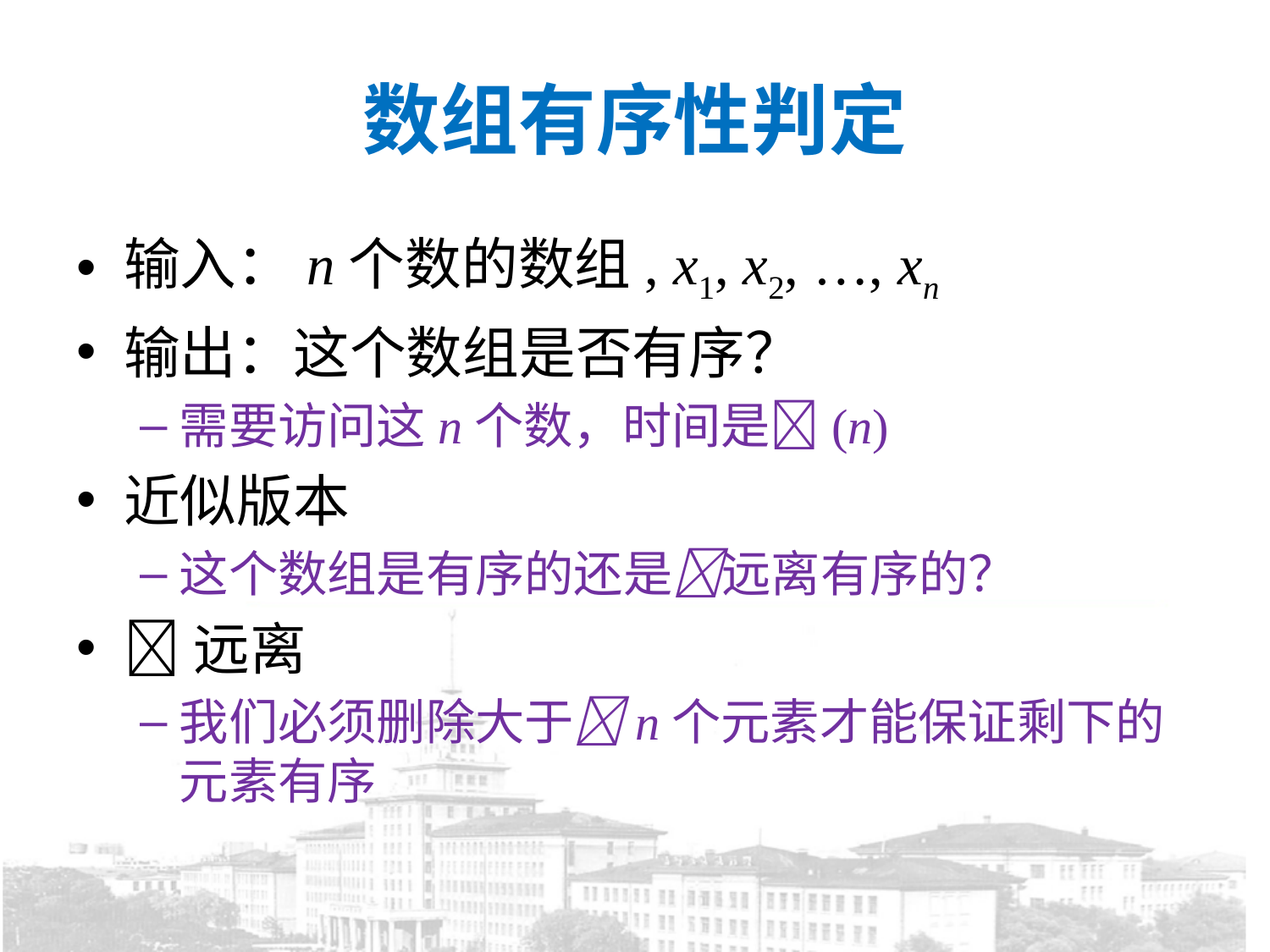

# 数组有序性判定
输入：n个数的数组, x1, x2, …, xn
输出：这个数组是否有序？
需要访问这n个数，时间是Ω(n)
近似版本
这个数组是有序的还是ε远离有序的？
ε远离
我们必须删除大于εn个元素才能保证剩下的元素有序